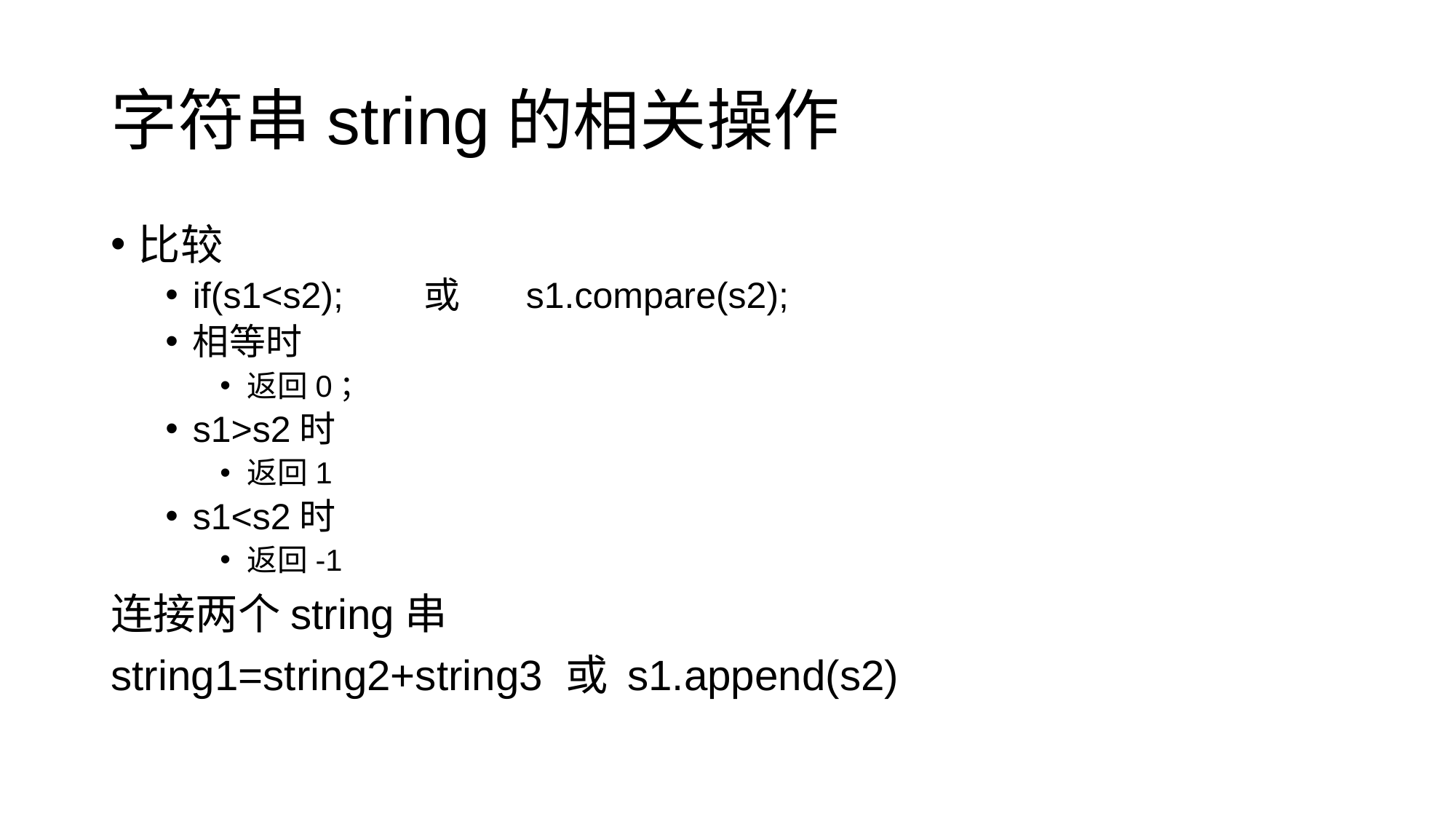

# 字符串string的相关操作
比较
if(s1<s2);       或       s1.compare(s2);
相等时
返回0；
s1>s2时
返回1
s1<s2时
返回-1
连接两个string串
string1=string2+string3 或 s1.append(s2)